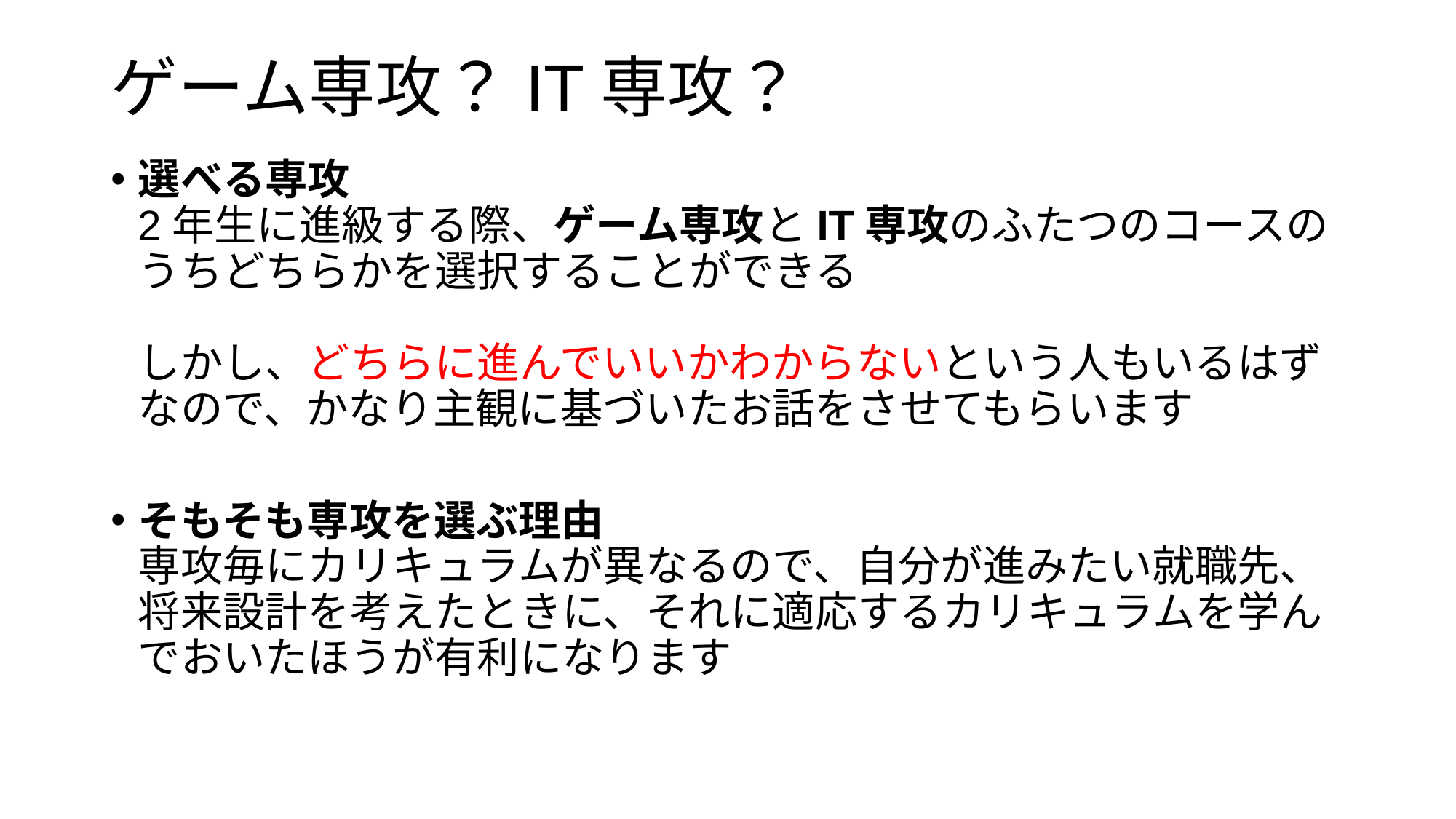

# ゲーム専攻？IT専攻？
選べる専攻
2年生に進級する際、ゲーム専攻とIT専攻のふたつのコースの
うちどちらかを選択することができる
しかし、どちらに進んでいいかわからないという人もいるはずなので、かなり主観に基づいたお話をさせてもらいます
そもそも専攻を選ぶ理由
専攻毎にカリキュラムが異なるので、自分が進みたい就職先、
将来設計を考えたときに、それに適応するカリキュラムを学んでおいたほうが有利になります